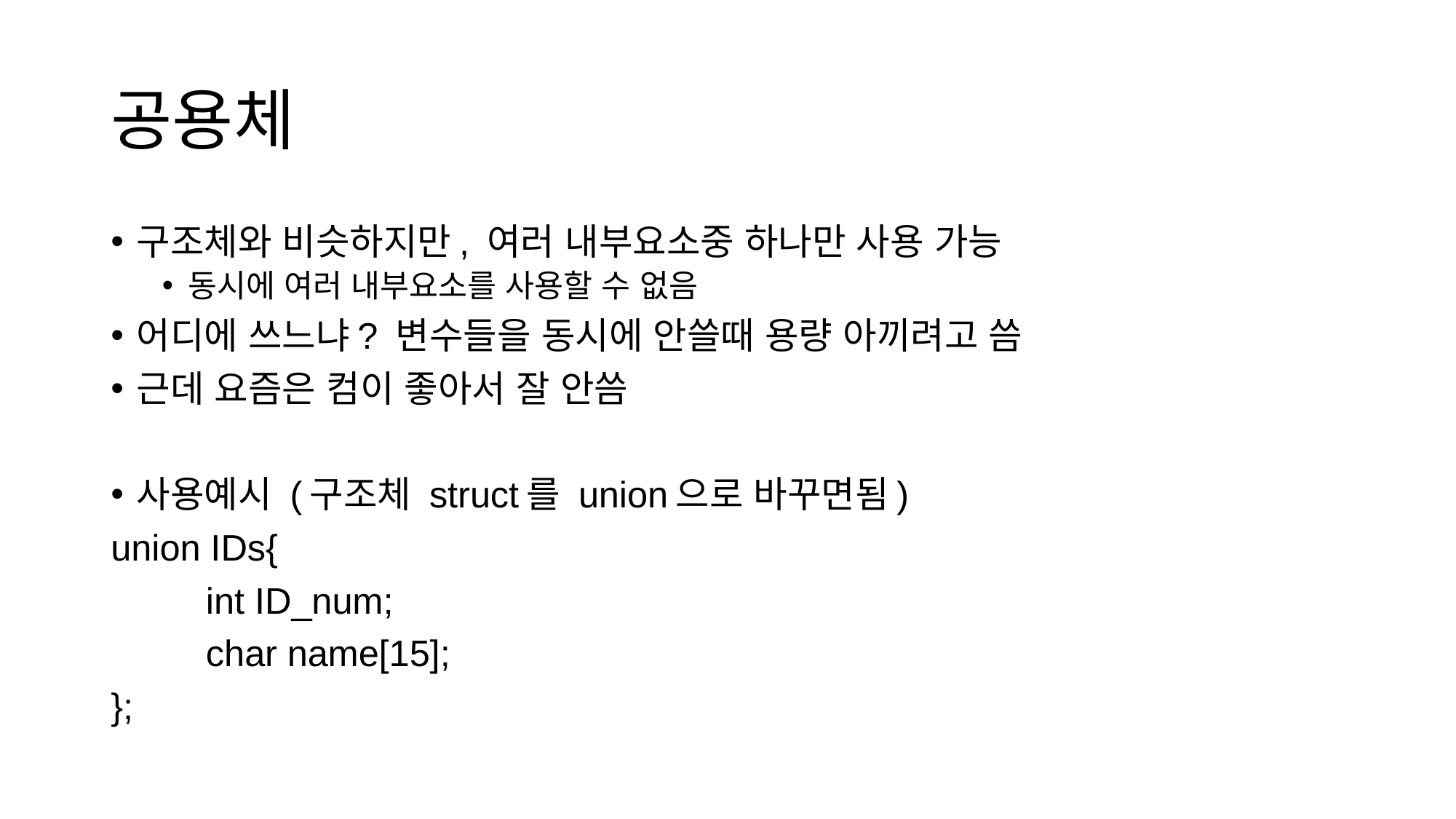

# 공용체
구조체와 비슷하지만, 여러 내부요소중 하나만 사용 가능
동시에 여러 내부요소를 사용할 수 없음
어디에 쓰느냐? 변수들을 동시에 안쓸때 용량 아끼려고 씀
근데 요즘은 컴이 좋아서 잘 안씀

사용예시 (구조체 struct를 union으로 바꾸면됨)
union IDs{
	int ID_num;
	char name[15];
};